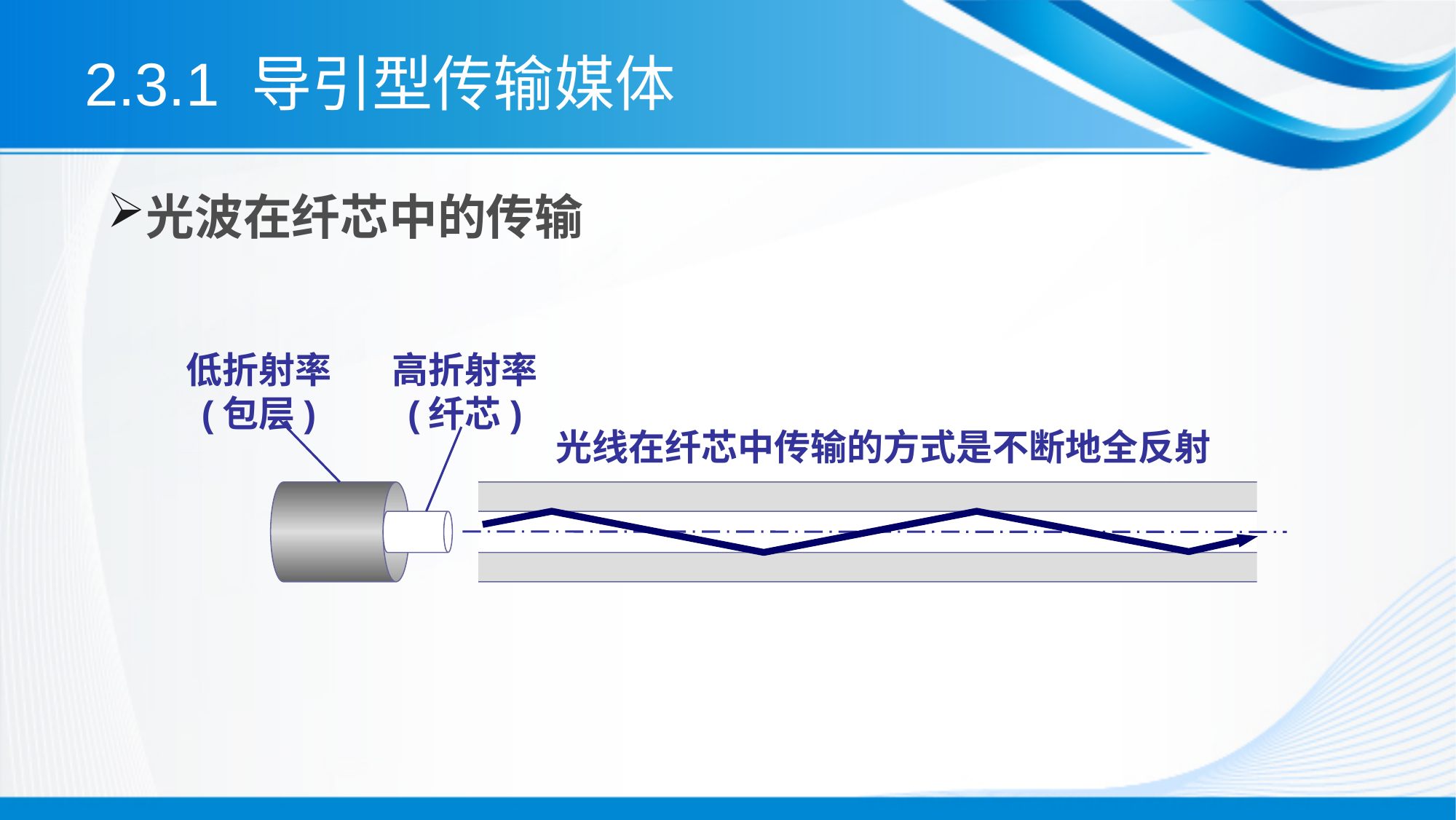

# 2.3.1 导引型传输媒体
光波在纤芯中的传输
低折射率
(包层)
高折射率
(纤芯)

光线在纤芯中传输的方式是不断地全反射